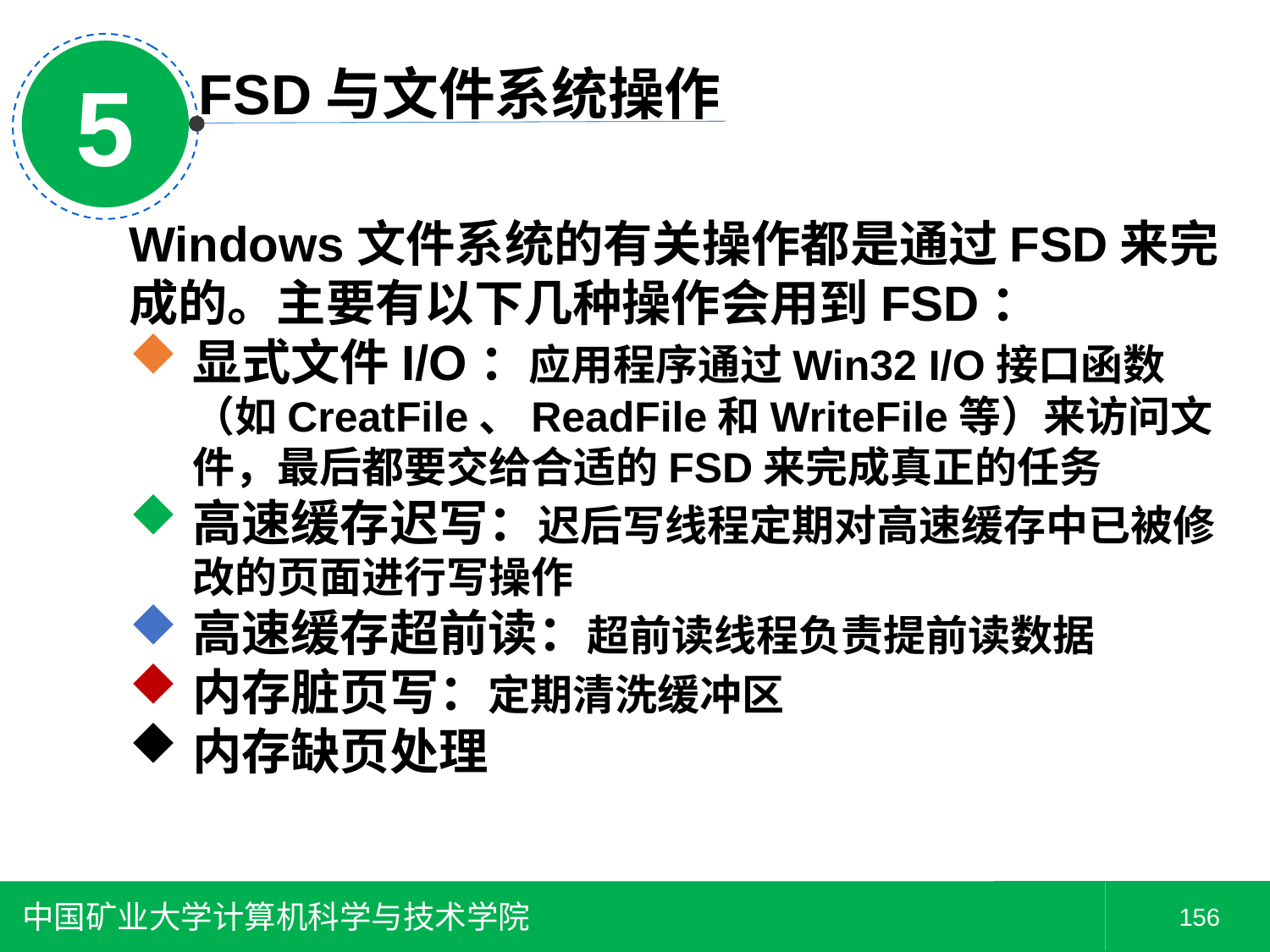

5
FSD与文件系统操作

Windows文件系统的有关操作都是通过FSD来完成的。主要有以下几种操作会用到FSD：
显式文件I/O：应用程序通过Win32 I/O接口函数（如CreatFile、ReadFile和WriteFile等）来访问文件，最后都要交给合适的FSD来完成真正的任务
高速缓存迟写：迟后写线程定期对高速缓存中已被修改的页面进行写操作
高速缓存超前读：超前读线程负责提前读数据
内存脏页写：定期清洗缓冲区
内存缺页处理